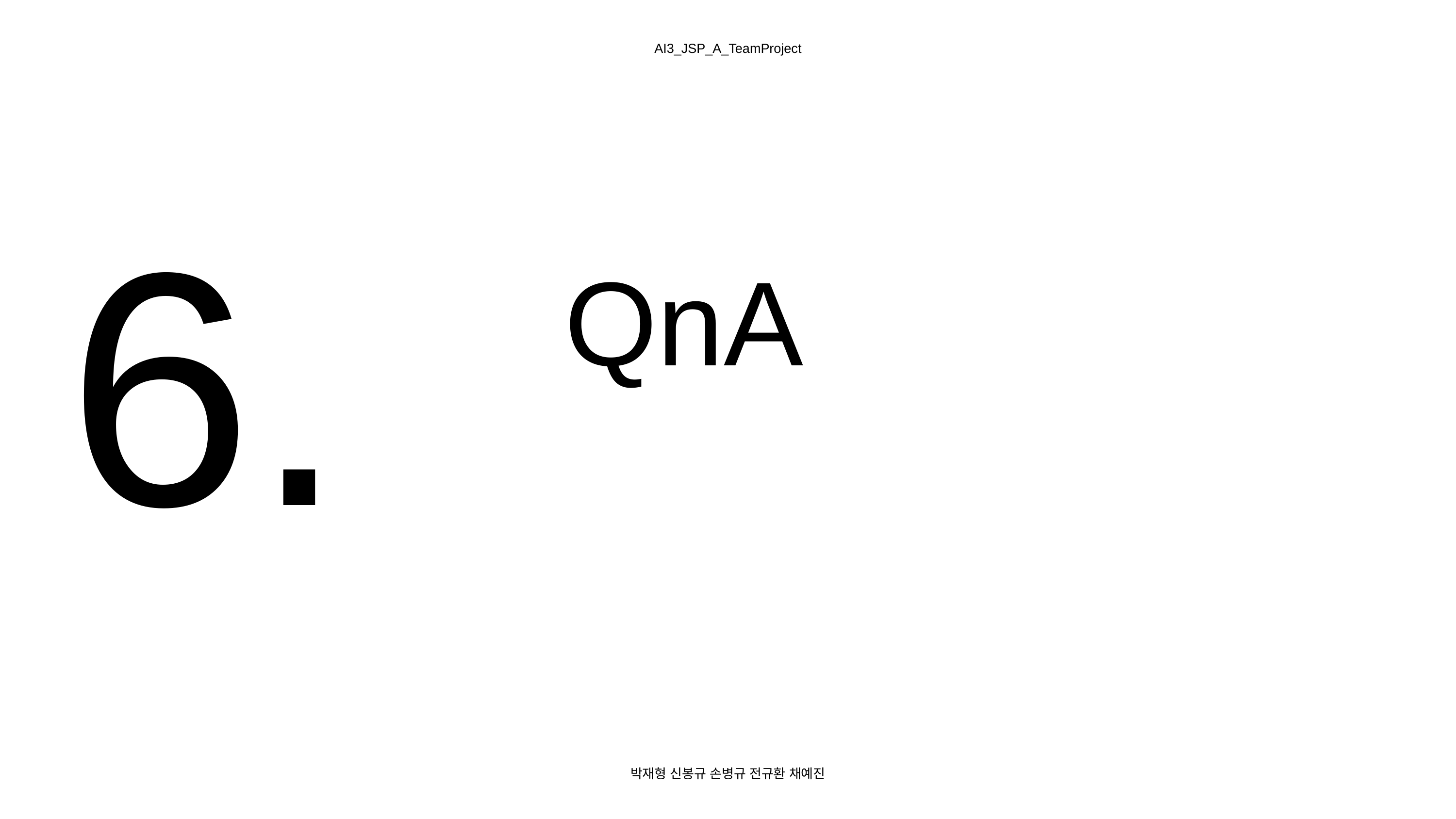

AI3_JSP_A_TeamProject

6.
QnA
박재형 신봉규 손병규 전규환 채예진